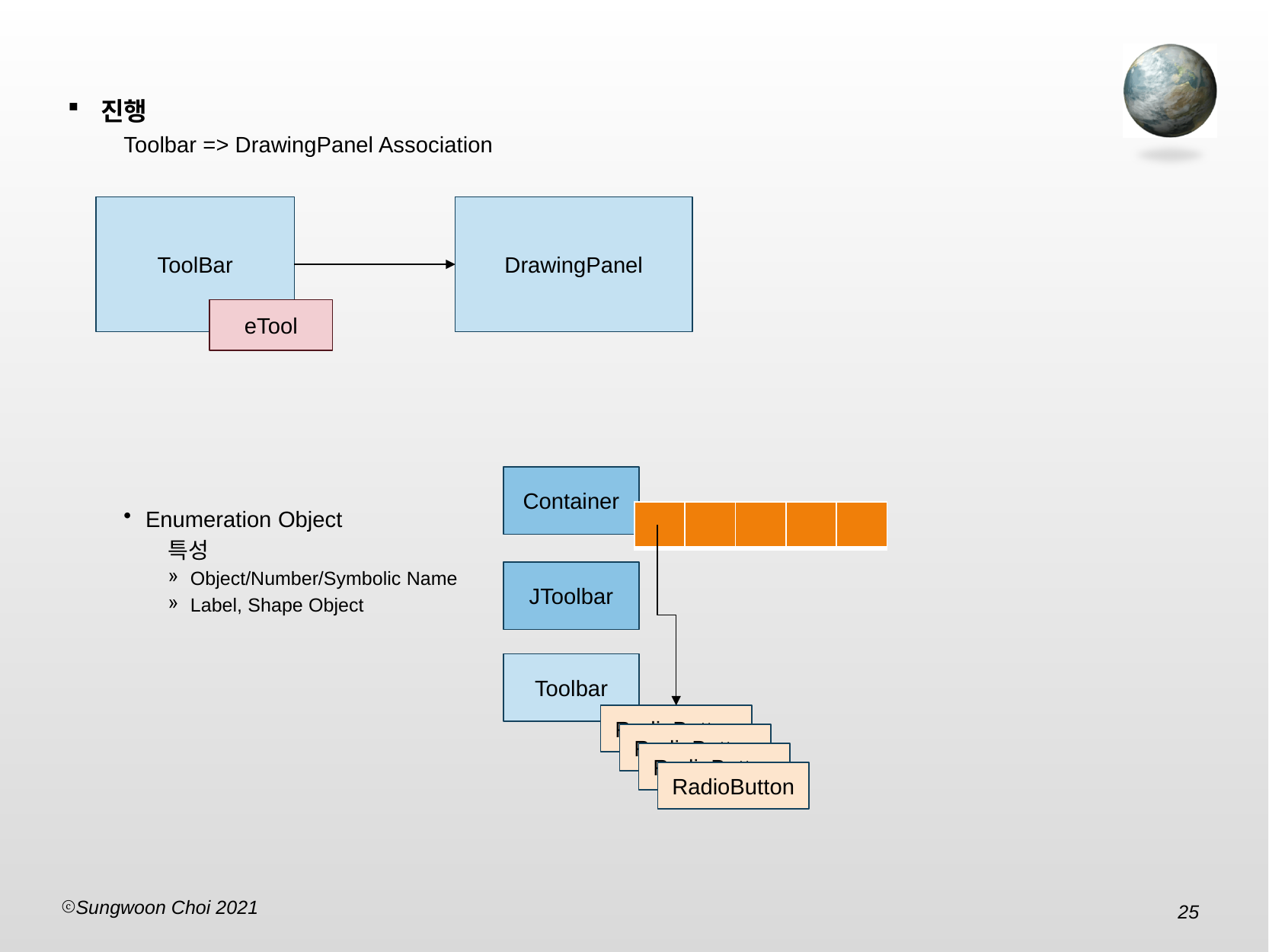

진행
Toolbar => DrawingPanel Association

Enumeration Object
특성
Object/Number/Symbolic Name
Label, Shape Object
ToolBar
DrawingPanel
eTool
Container
|  |  |  |  |  |
| --- | --- | --- | --- | --- |
JToolbar
Toolbar
RadioButton
RadioButton
RadioButton
RadioButton
Sungwoon Choi 2021
25